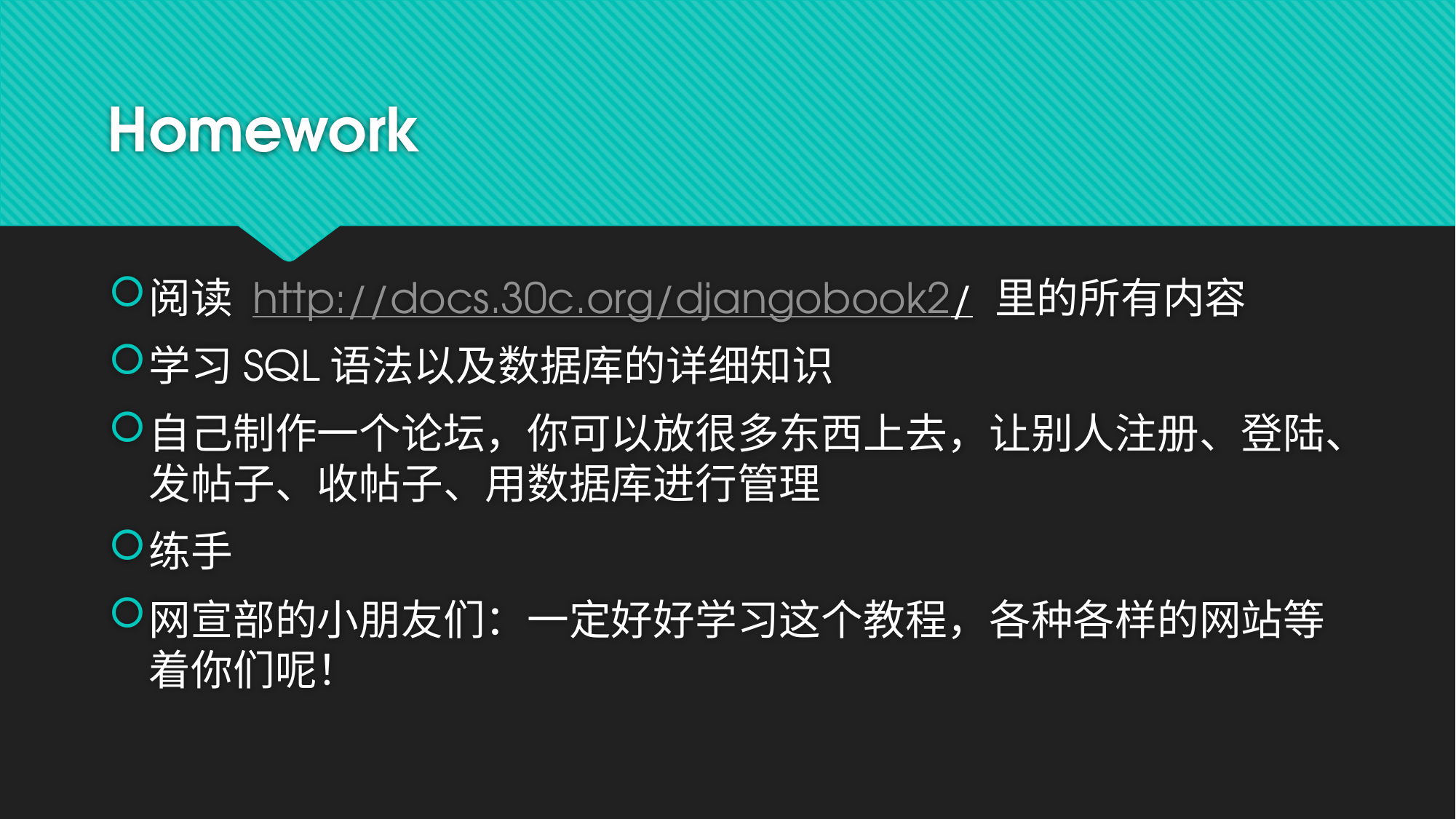

# Homework
阅读 http://docs.30c.org/djangobook2/ 里的所有内容
学习SQL语法以及数据库的详细知识
自己制作一个论坛，你可以放很多东西上去，让别人注册、登陆、发帖子、收帖子、用数据库进行管理
练手
网宣部的小朋友们：一定好好学习这个教程，各种各样的网站等着你们呢！